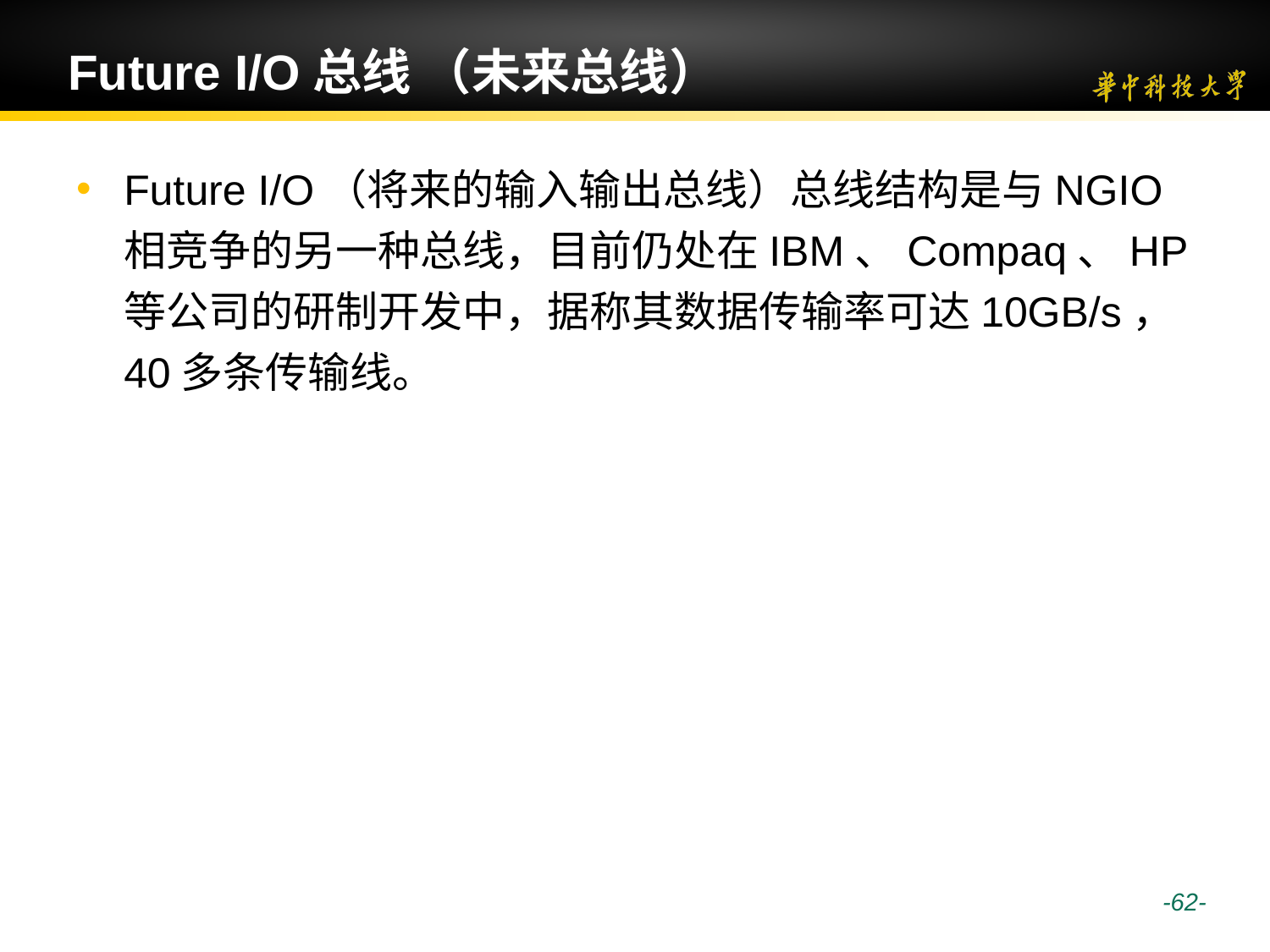

# Future I/O总线 （未来总线）
Future I/O（将来的输入输出总线）总线结构是与NGIO相竞争的另一种总线，目前仍处在IBM、Compaq、HP等公司的研制开发中，据称其数据传输率可达10GB/s，40多条传输线。
 -62-